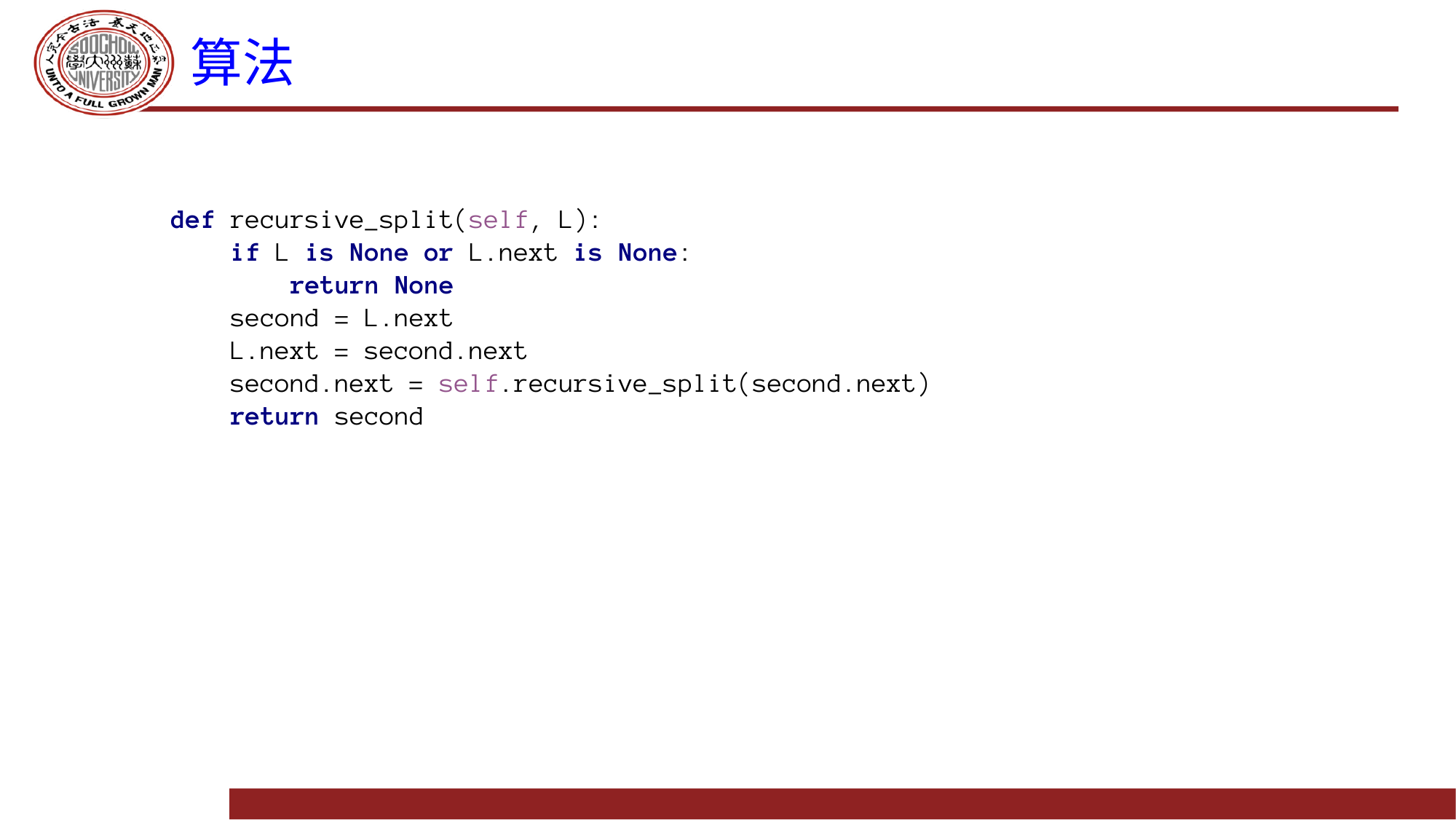

# 算法
def recursive_split(self, L):
    if L is None or L.next is None:
        return None
    second = L.next
    L.next = second.next
    second.next = self.recursive_split(second.next)
    return second